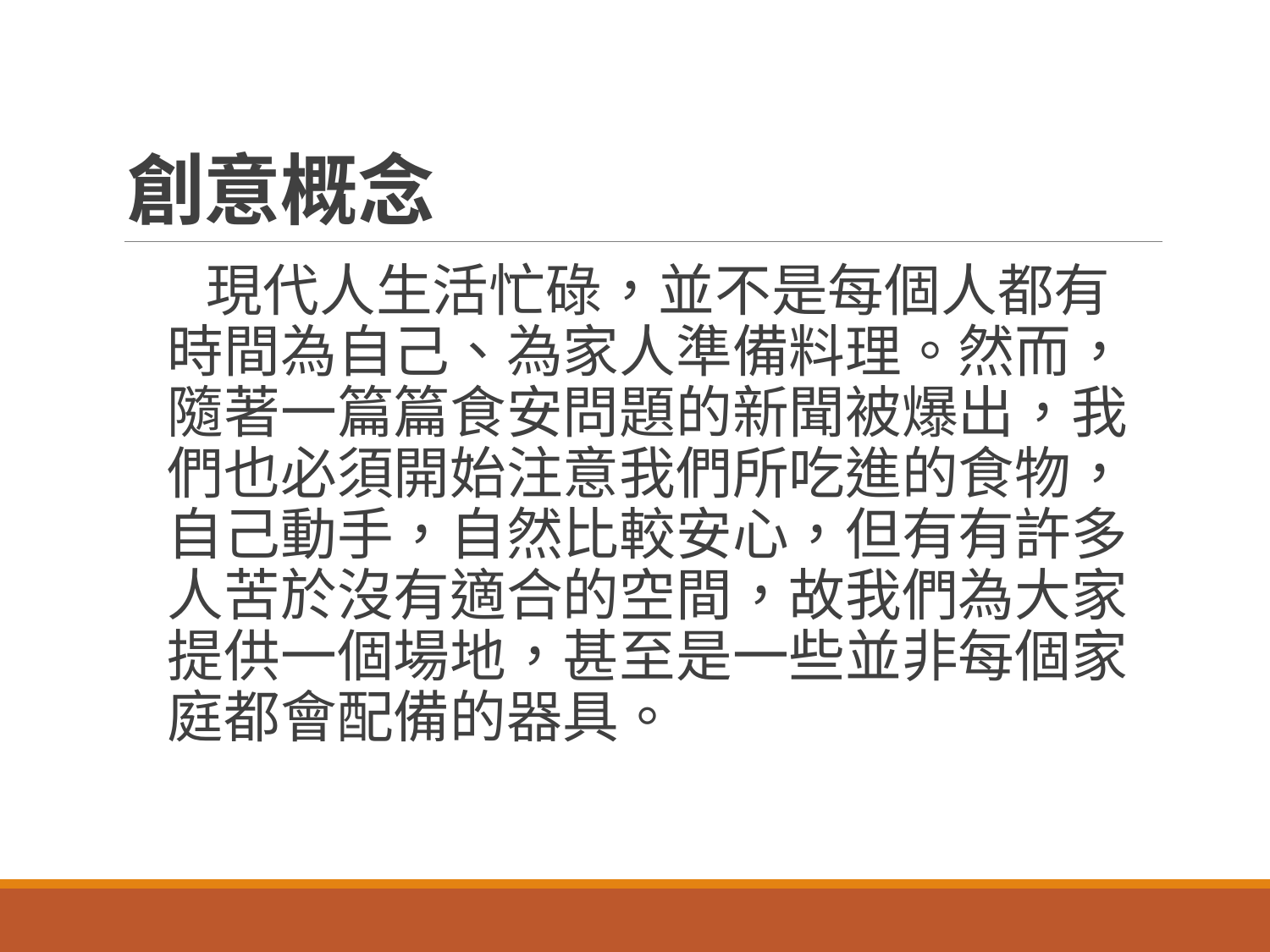

# 創意概念
  現代人生活忙碌，並不是每個人都有時間為自己、為家人準備料理。然而，隨著一篇篇食安問題的新聞被爆出，我們也必須開始注意我們所吃進的食物，自己動手，自然比較安心，但有有許多人苦於沒有適合的空間，故我們為大家提供一個場地，甚至是一些並非每個家庭都會配備的器具。